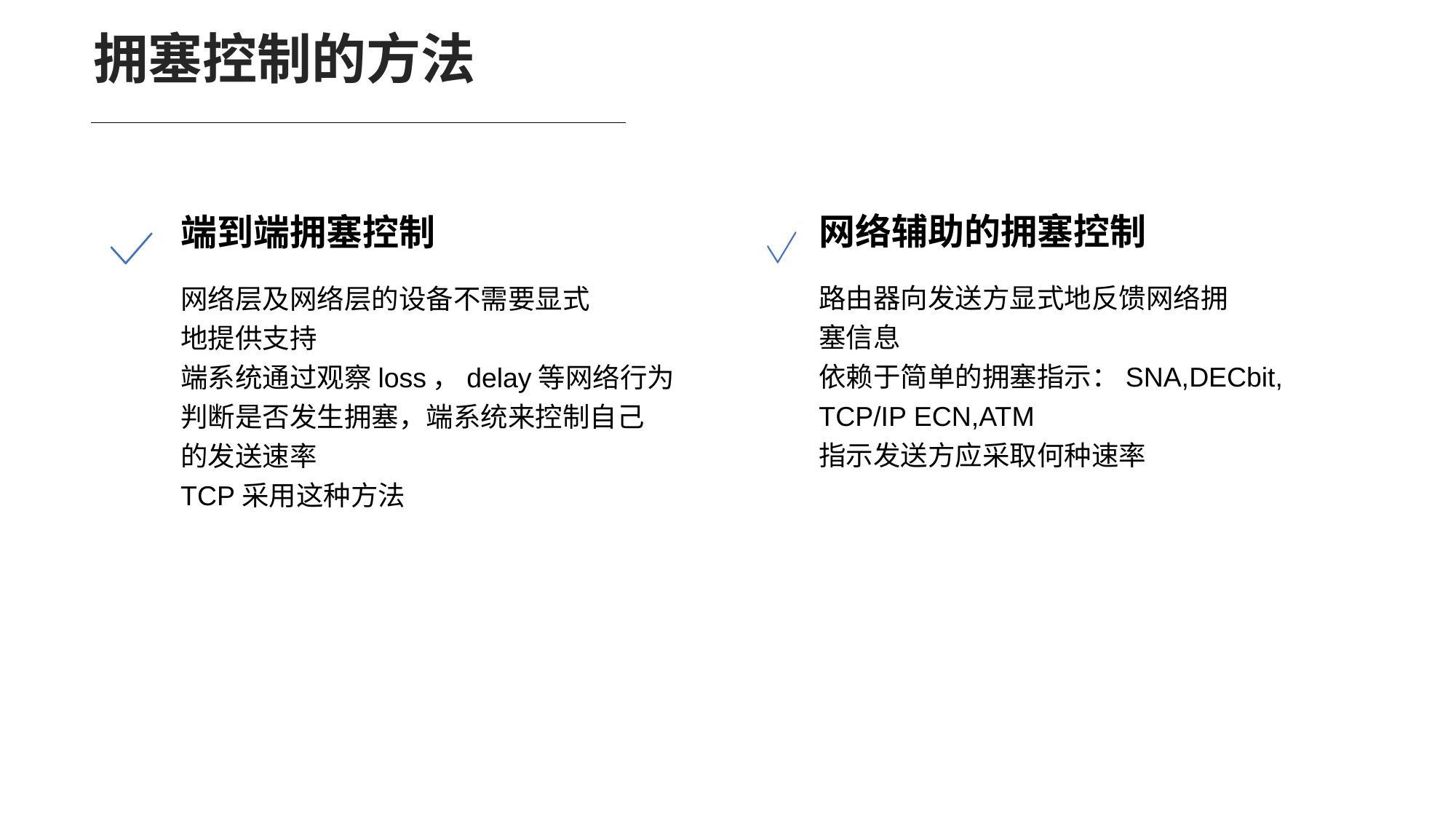

# 拥塞控制的方法
网络辅助的拥塞控制

路由器向发送方显式地反馈网络拥
塞信息
依赖于简单的拥塞指示：SNA,DECbit,
TCP/IP ECN,ATM
指示发送方应采取何种速率

端到端拥塞控制

网络层及网络层的设备不需要显式
地提供支持
端系统通过观察loss，delay等网络行为
判断是否发生拥塞，端系统来控制自己
的发送速率
TCP采用这种方法